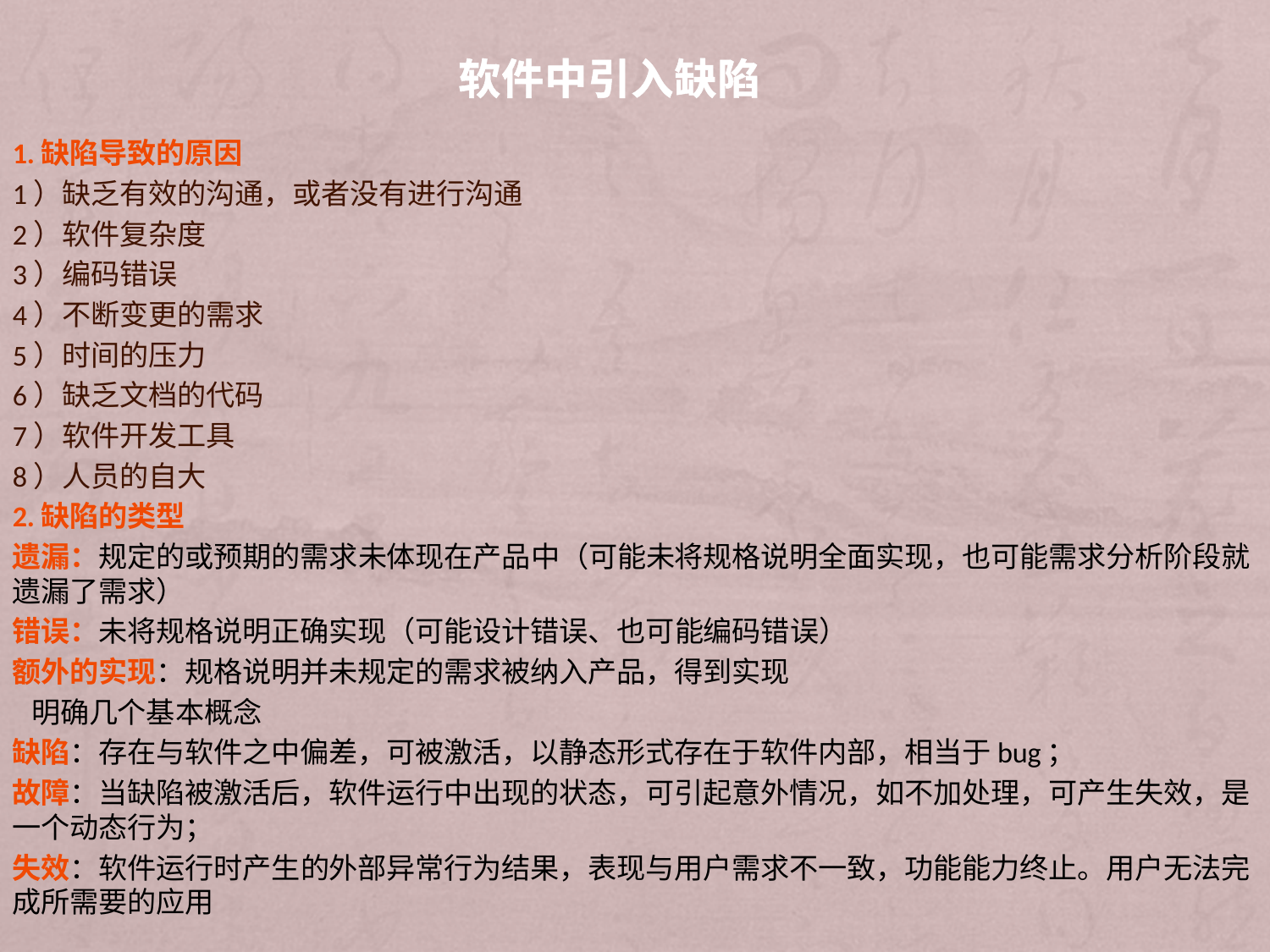

# 软件中引入缺陷
1.缺陷导致的原因
1）缺乏有效的沟通，或者没有进行沟通
2）软件复杂度
3）编码错误
4）不断变更的需求
5）时间的压力
6）缺乏文档的代码
7）软件开发工具
8）人员的自大
2.缺陷的类型
遗漏：规定的或预期的需求未体现在产品中（可能未将规格说明全面实现，也可能需求分析阶段就遗漏了需求）
错误：未将规格说明正确实现（可能设计错误、也可能编码错误）
额外的实现：规格说明并未规定的需求被纳入产品，得到实现
  明确几个基本概念
缺陷：存在与软件之中偏差，可被激活，以静态形式存在于软件内部，相当于bug；
故障：当缺陷被激活后，软件运行中出现的状态，可引起意外情况，如不加处理，可产生失效，是一个动态行为；
失效：软件运行时产生的外部异常行为结果，表现与用户需求不一致，功能能力终止。用户无法完成所需要的应用